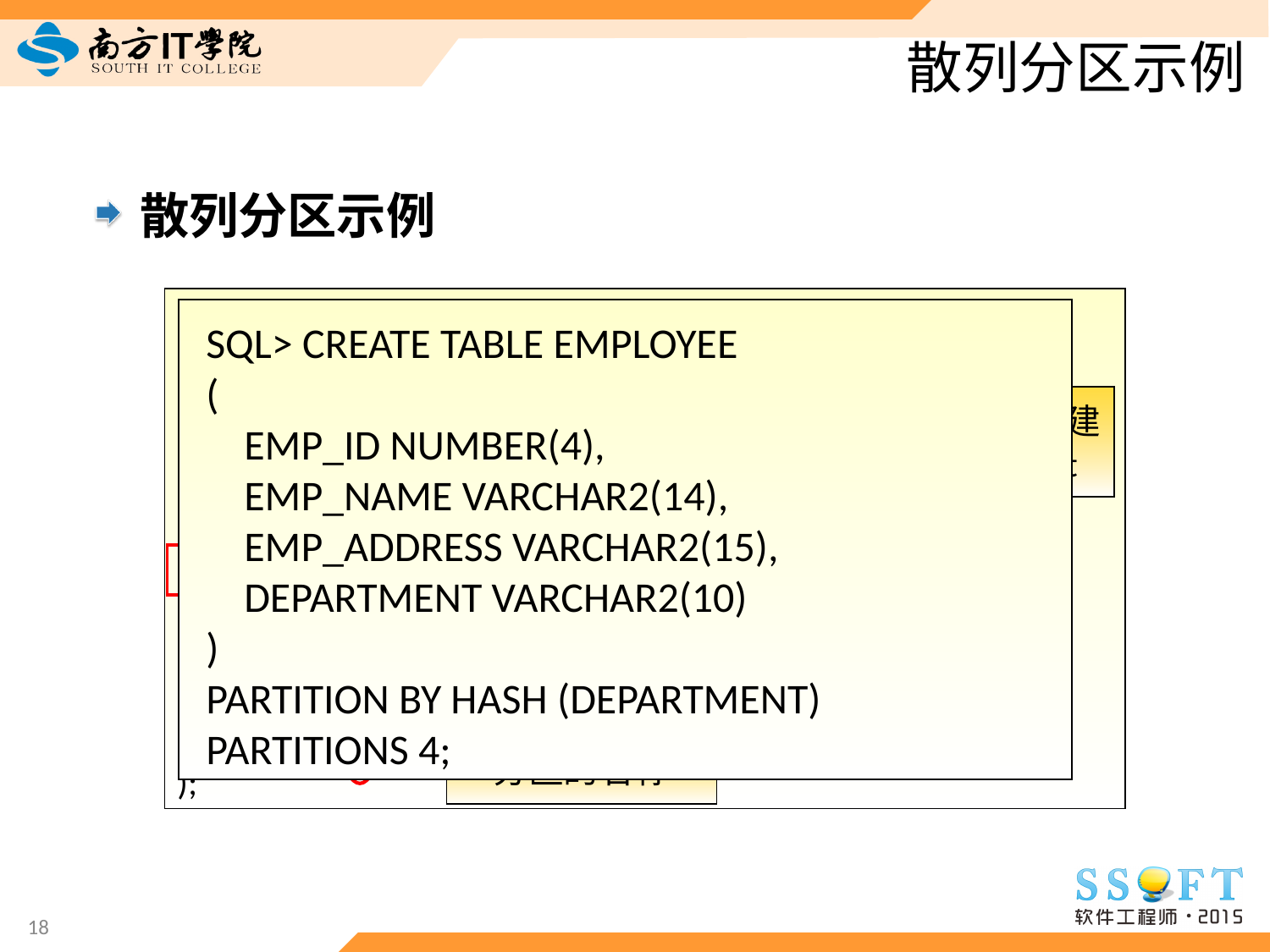

# 散列分区示例
散列分区示例
SQL> CREATE TABLE Employee
(
    Employee_ID varchar2 (5),
    Employee_Name varchar2(20),
    Department varchar2 (10)
)
PARTITION BY HASH (Department)
(
    Partition D1,
    Partition D2,
    Partition D3
);
SQL> CREATE TABLE EMPLOYEE
(
    EMP_ID NUMBER(4),
    EMP_NAME VARCHAR2(14),
    EMP_ADDRESS VARCHAR2(15),
    DEPARTMENT VARCHAR2(10)
)
PARTITION BY HASH (DEPARTMENT)
PARTITIONS 4;
在表 Employee上创建分区键 Department

创建 3 个分区

分区的名称
18